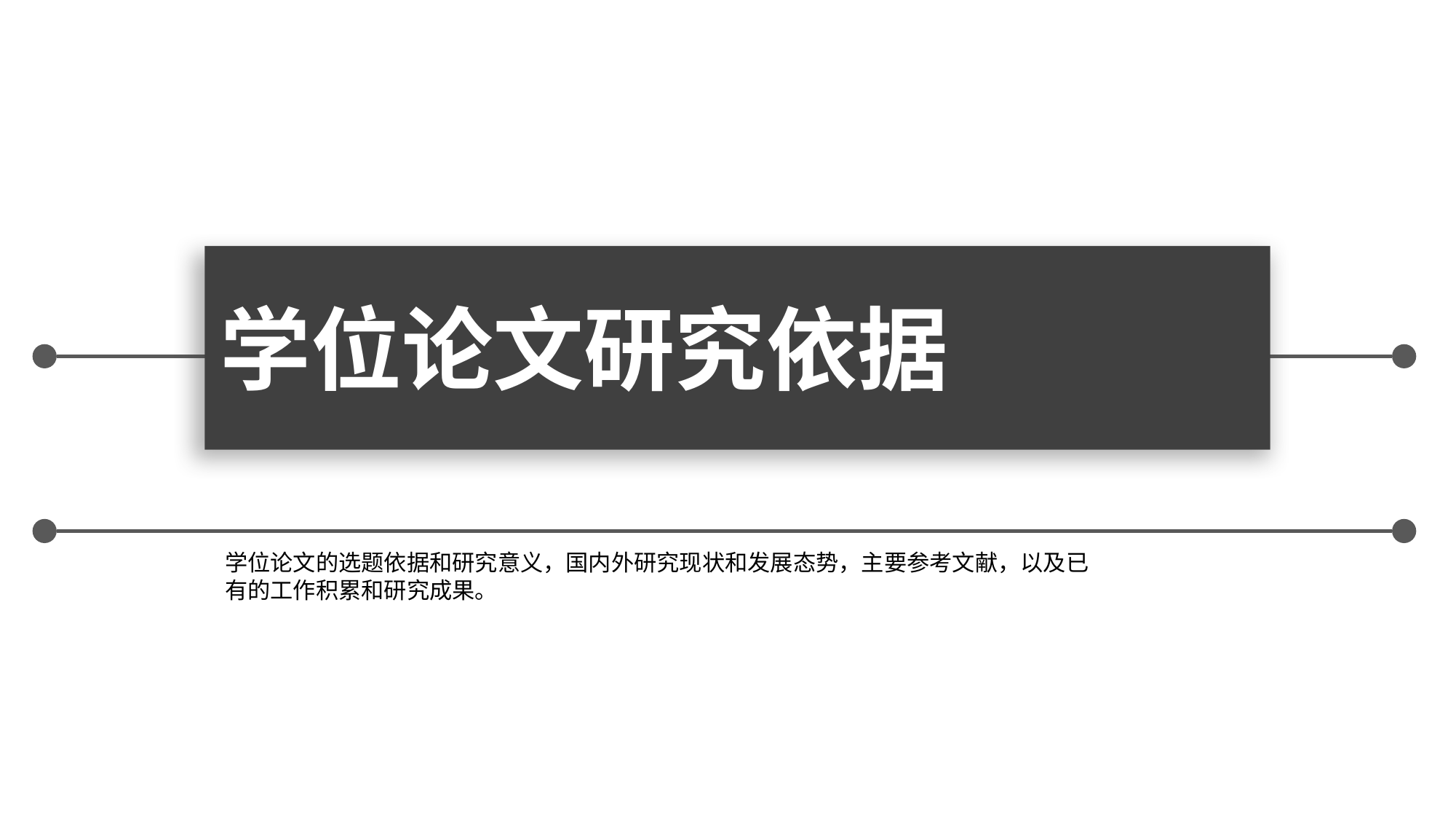

学位论文研究依据
学位论文的选题依据和研究意义，国内外研究现状和发展态势，主要参考文献，以及已有的工作积累和研究成果。